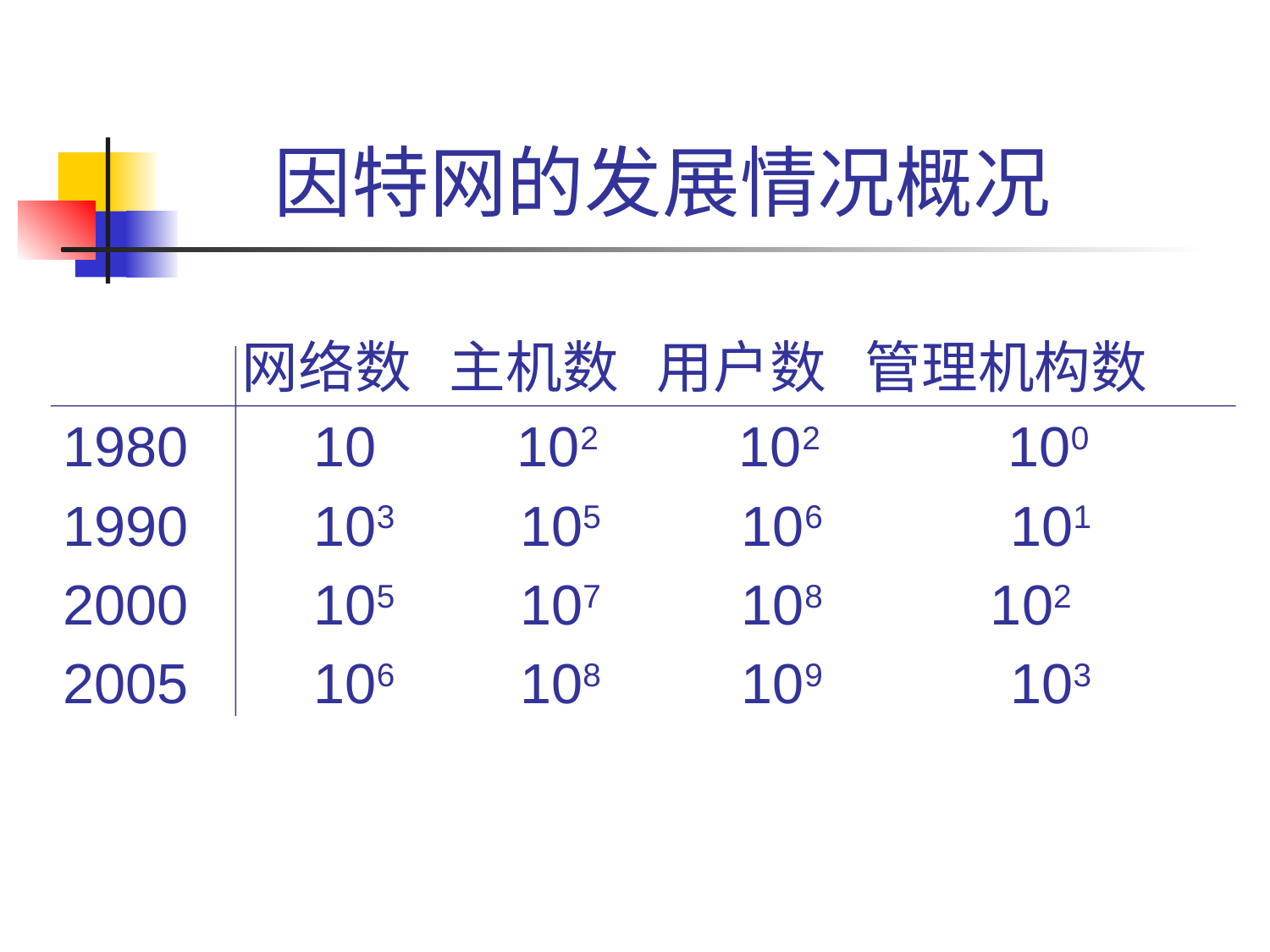

# 因特网的发展情况概况

             网络数   主机数   用户数   管理机构数
1980        10         102         102            100
1990        103        105         106            101
2000        105        107         108                 102
2005        106        108         109            103